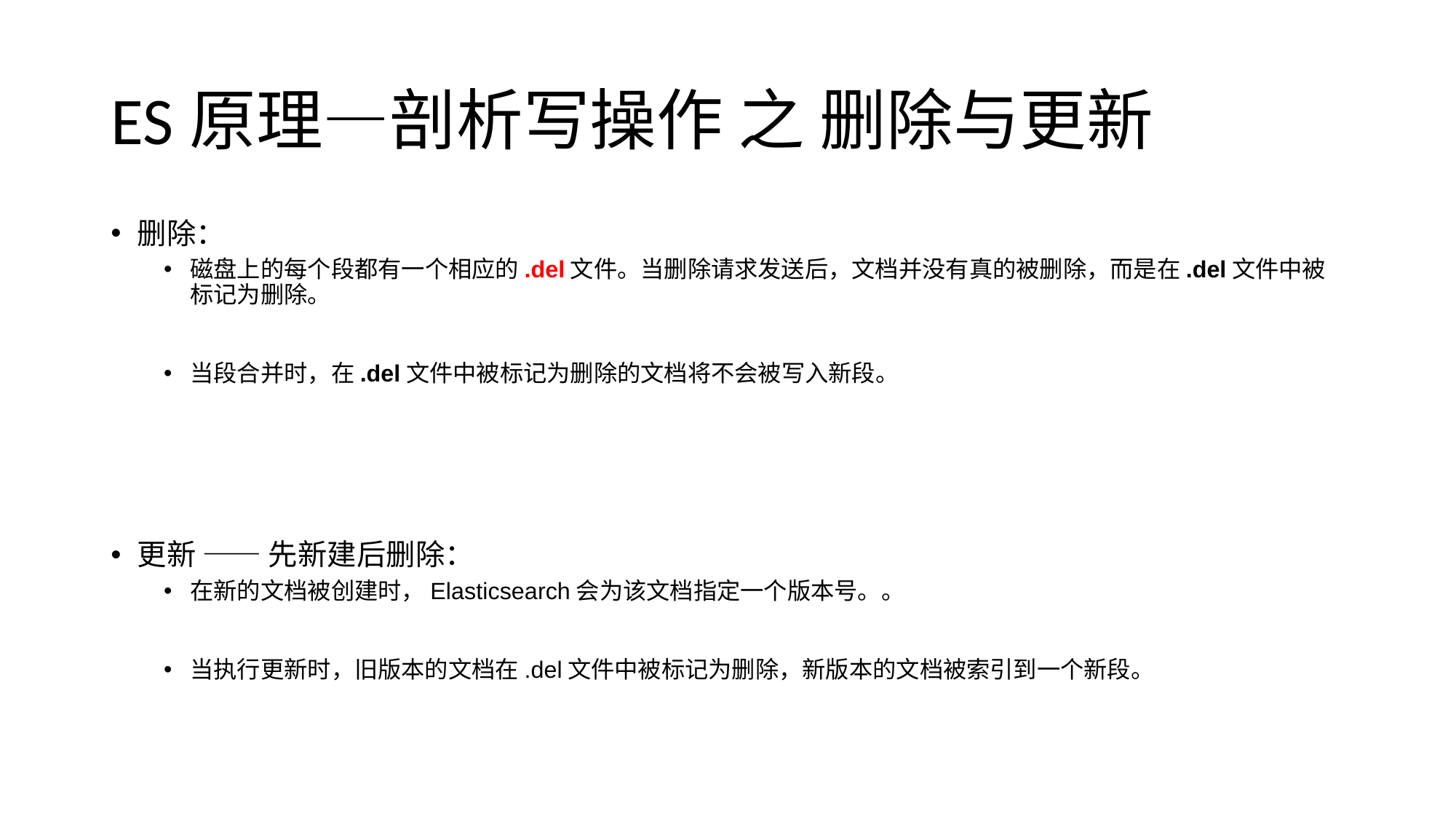

# ES原理—剖析写操作 之 删除与更新
删除：
磁盘上的每个段都有一个相应的.del文件。当删除请求发送后，文档并没有真的被删除，而是在.del文件中被标记为删除。

当段合并时，在.del文件中被标记为删除的文档将不会被写入新段。

更新 —— 先新建后删除：
在新的文档被创建时，Elasticsearch会为该文档指定一个版本号。。

当执行更新时，旧版本的文档在.del文件中被标记为删除，新版本的文档被索引到一个新段。